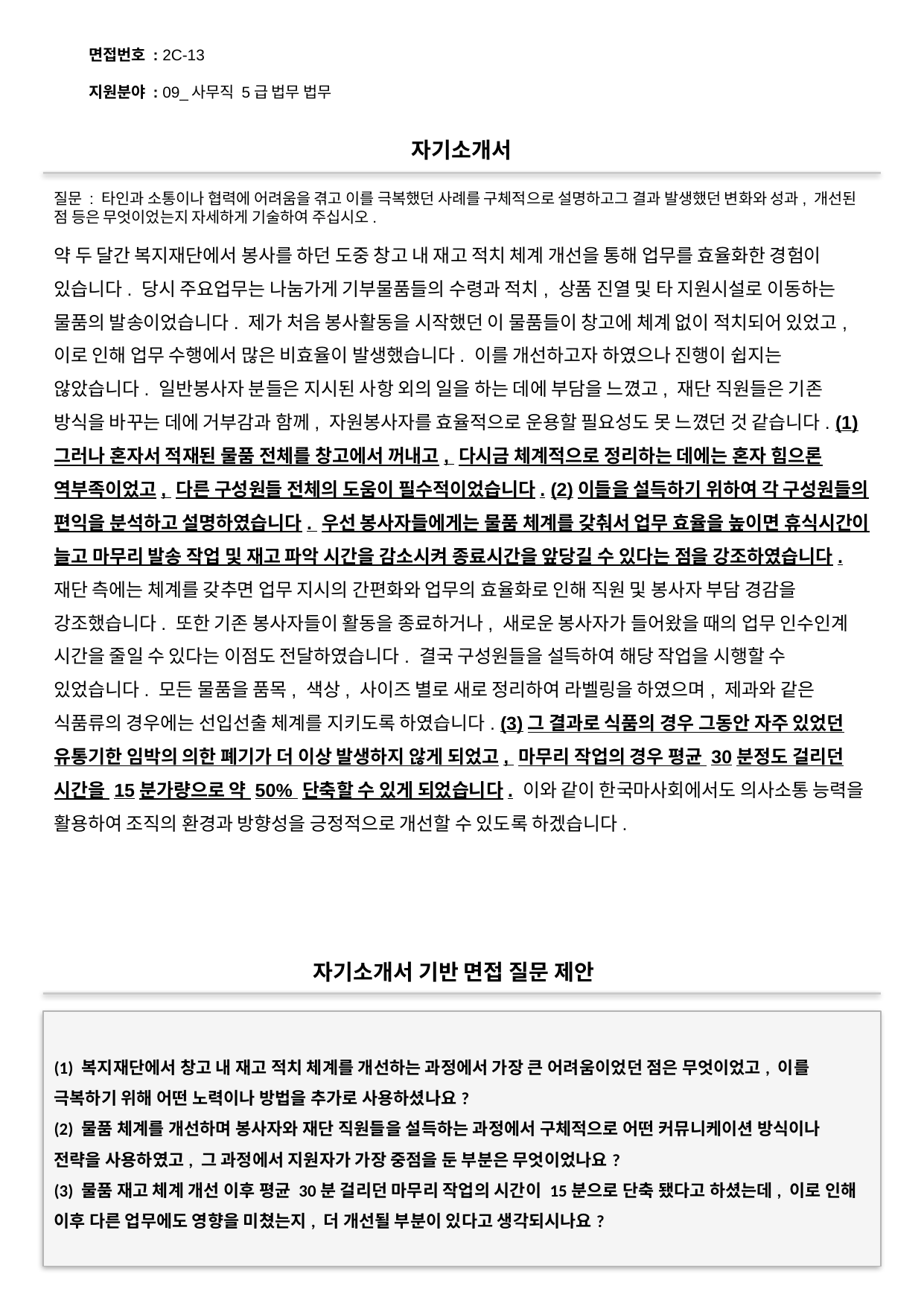

면접번호 : 2C-13

지원분야 : 09_사무직 5급 법무 법무
#

자기소개서

질문 : 타인과 소통이나 협력에 어려움을 겪고 이를 극복했던 사례를 구체적으로 설명하고그 결과 발생했던 변화와 성과, 개선된 점 등은 무엇이었는지 자세하게 기술하여 주십시오.

약 두 달간 복지재단에서 봉사를 하던 도중 창고 내 재고 적치 체계 개선을 통해 업무를 효율화한 경험이 있습니다. 당시 주요업무는 나눔가게 기부물품들의 수령과 적치, 상품 진열 및 타 지원시설로 이동하는 물품의 발송이었습니다. 제가 처음 봉사활동을 시작했던 이 물품들이 창고에 체계 없이 적치되어 있었고, 이로 인해 업무 수행에서 많은 비효율이 발생했습니다. 이를 개선하고자 하였으나 진행이 쉽지는 않았습니다. 일반봉사자 분들은 지시된 사항 외의 일을 하는 데에 부담을 느꼈고, 재단 직원들은 기존 방식을 바꾸는 데에 거부감과 함께, 자원봉사자를 효율적으로 운용할 필요성도 못 느꼈던 것 같습니다. (1)그러나 혼자서 적재된 물품 전체를 창고에서 꺼내고, 다시금 체계적으로 정리하는 데에는 혼자 힘으론 역부족이었고, 다른 구성원들 전체의 도움이 필수적이었습니다. (2)이들을 설득하기 위하여 각 구성원들의 편익을 분석하고 설명하였습니다. 우선 봉사자들에게는 물품 체계를 갖춰서 업무 효율을 높이면 휴식시간이 늘고 마무리 발송 작업 및 재고 파악 시간을 감소시켜 종료시간을 앞당길 수 있다는 점을 강조하였습니다. 재단 측에는 체계를 갖추면 업무 지시의 간편화와 업무의 효율화로 인해 직원 및 봉사자 부담 경감을 강조했습니다. 또한 기존 봉사자들이 활동을 종료하거나, 새로운 봉사자가 들어왔을 때의 업무 인수인계 시간을 줄일 수 있다는 이점도 전달하였습니다. 결국 구성원들을 설득하여 해당 작업을 시행할 수 있었습니다. 모든 물품을 품목, 색상, 사이즈 별로 새로 정리하여 라벨링을 하였으며, 제과와 같은 식품류의 경우에는 선입선출 체계를 지키도록 하였습니다. (3)그 결과로 식품의 경우 그동안 자주 있었던 유통기한 임박의 의한 폐기가 더 이상 발생하지 않게 되었고, 마무리 작업의 경우 평균 30분정도 걸리던 시간을 15분가량으로 약 50% 단축할 수 있게 되었습니다. 이와 같이 한국마사회에서도 의사소통 능력을 활용하여 조직의 환경과 방향성을 긍정적으로 개선할 수 있도록 하겠습니다.

자기소개서 기반 면접 질문 제안

(1) 복지재단에서 창고 내 재고 적치 체계를 개선하는 과정에서 가장 큰 어려움이었던 점은 무엇이었고, 이를 극복하기 위해 어떤 노력이나 방법을 추가로 사용하셨나요?
(2) 물품 체계를 개선하며 봉사자와 재단 직원들을 설득하는 과정에서 구체적으로 어떤 커뮤니케이션 방식이나 전략을 사용하였고, 그 과정에서 지원자가 가장 중점을 둔 부분은 무엇이었나요?
(3) 물품 재고 체계 개선 이후 평균 30분 걸리던 마무리 작업의 시간이 15분으로 단축 됐다고 하셨는데, 이로 인해 이후 다른 업무에도 영향을 미쳤는지, 더 개선될 부분이 있다고 생각되시나요?